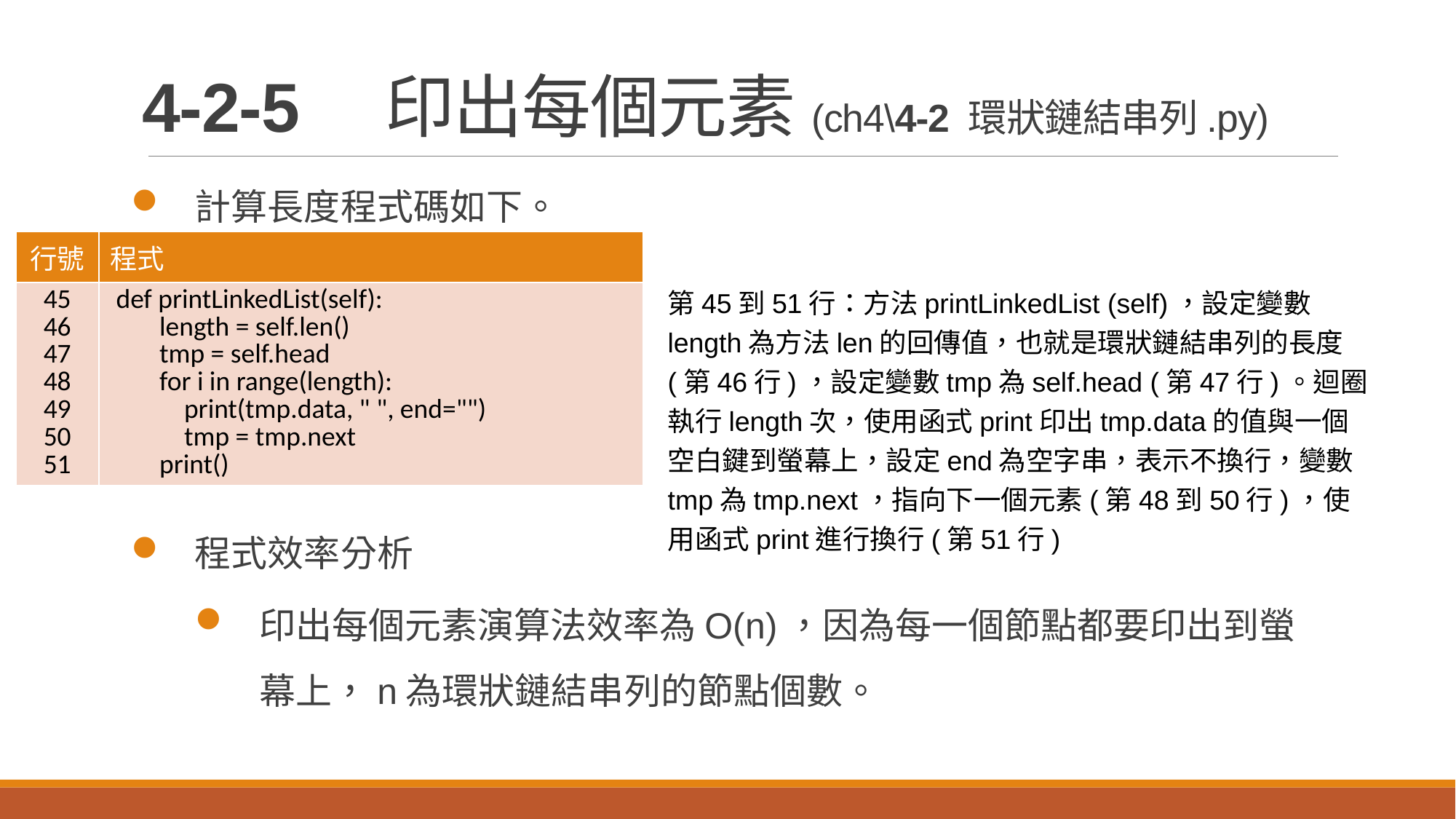

# 4-2-5　印出每個元素(ch4\4-2 環狀鏈結串列.py)
計算長度程式碼如下。

程式效率分析
印出每個元素演算法效率為O(n)，因為每一個節點都要印出到螢幕上，n為環狀鏈結串列的節點個數。

| 行號 | 程式 |
| --- | --- |
| 45 46 47 48 49 50 51 | def printLinkedList(self): length = self.len() tmp = self.head for i in range(length): print(tmp.data, " ", end="") tmp = tmp.next print() |
第45到51行：方法printLinkedList (self)，設定變數length為方法len的回傳值，也就是環狀鏈結串列的長度(第46行)，設定變數tmp為self.head (第47行)。迴圈執行length次，使用函式print印出tmp.data的值與一個空白鍵到螢幕上，設定end為空字串，表示不換行，變數tmp為tmp.next，指向下一個元素(第48到50行)，使用函式print進行換行(第51行)